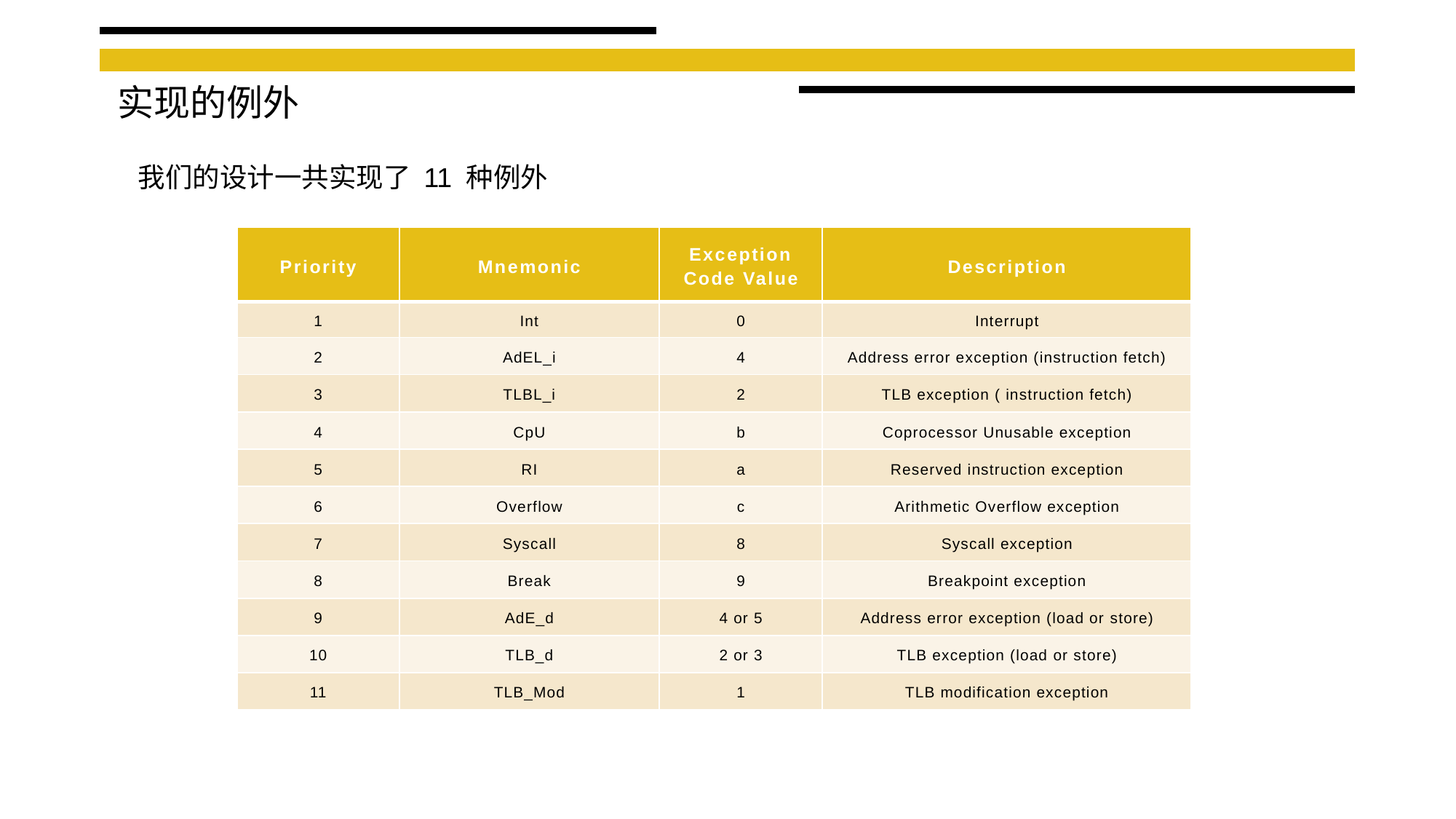

实现的例外
我们的设计一共实现了 11 种例外

| Priority | Mnemonic | Exception Code Value | Description |
| --- | --- | --- | --- |
| 1 | Int | 0 | Interrupt |
| 2 | AdEL\_i | 4 | Address error exception (instruction fetch) |
| 3 | TLBL\_i | 2 | TLB exception ( instruction fetch) |
| 4 | CpU | b | Coprocessor Unusable exception |
| 5 | RI | a | Reserved instruction exception |
| 6 | Overflow | c | Arithmetic Overflow exception |
| 7 | Syscall | 8 | Syscall exception |
| 8 | Break | 9 | Breakpoint exception |
| 9 | AdE\_d | 4 or 5 | Address error exception (load or store) |
| 10 | TLB\_d | 2 or 3 | TLB exception (load or store) |
| 11 | TLB\_Mod | 1 | TLB modification exception |